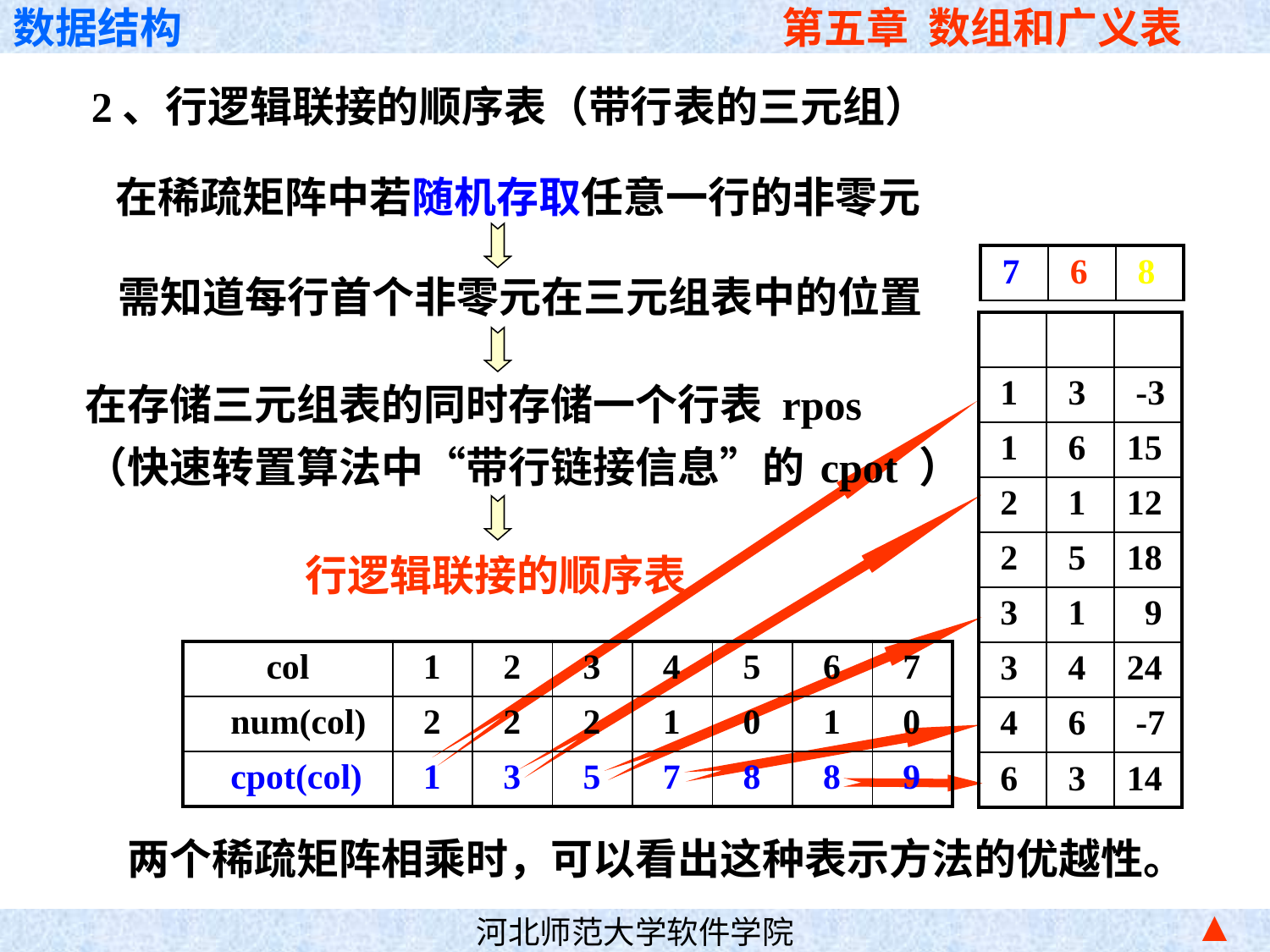

2、行逻辑联接的顺序表（带行表的三元组）
在稀疏矩阵中若随机存取任意一行的非零元

| 7 | 6 | 8 |
| --- | --- | --- |
需知道每行首个非零元在三元组表中的位置
|  |  |  |
| --- | --- | --- |
| 1 | 3 | -3 |
| 1 | 6 | 15 |
| 2 | 1 | 12 |
| 2 | 5 | 18 |
| 3 | 1 | 9 |
| 3 | 4 | 24 |
| 4 | 6 | -7 |
| 6 | 3 | 14 |

在存储三元组表的同时存储一个行表 rpos
（快速转置算法中“带行链接信息”的 cpot ）

行逻辑联接的顺序表

| col | 1 | 2 | 3 | 4 | 5 | 6 | 7 |
| --- | --- | --- | --- | --- | --- | --- | --- |
| num(col) | 2 | 2 | 2 | 1 | 0 | 1 | 0 |
| cpot(col) | 1 | 3 | 5 | 7 | 8 | 8 | 9 |

两个稀疏矩阵相乘时，可以看出这种表示方法的优越性。
▲